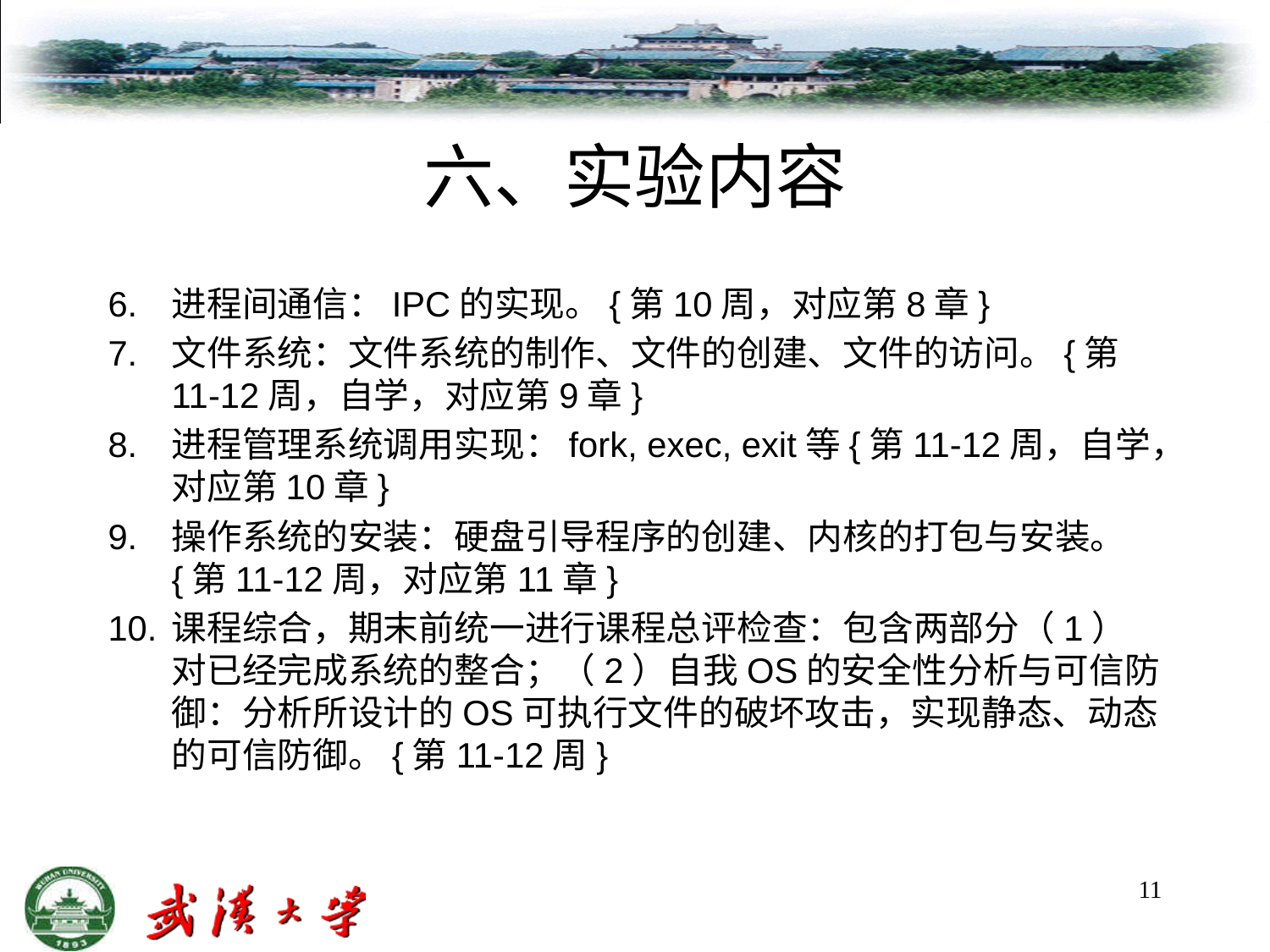

# 六、实验内容
进程间通信：IPC的实现。{第10周，对应第8章}
文件系统：文件系统的制作、文件的创建、文件的访问。{第11-12周，自学，对应第9章}
进程管理系统调用实现：fork, exec, exit等{第11-12周，自学，对应第10章}
操作系统的安装：硬盘引导程序的创建、内核的打包与安装。 {第11-12周，对应第11章}
课程综合，期末前统一进行课程总评检查：包含两部分（1）对已经完成系统的整合；（2）自我OS的安全性分析与可信防御：分析所设计的OS可执行文件的破坏攻击，实现静态、动态的可信防御。{第11-12周}

11